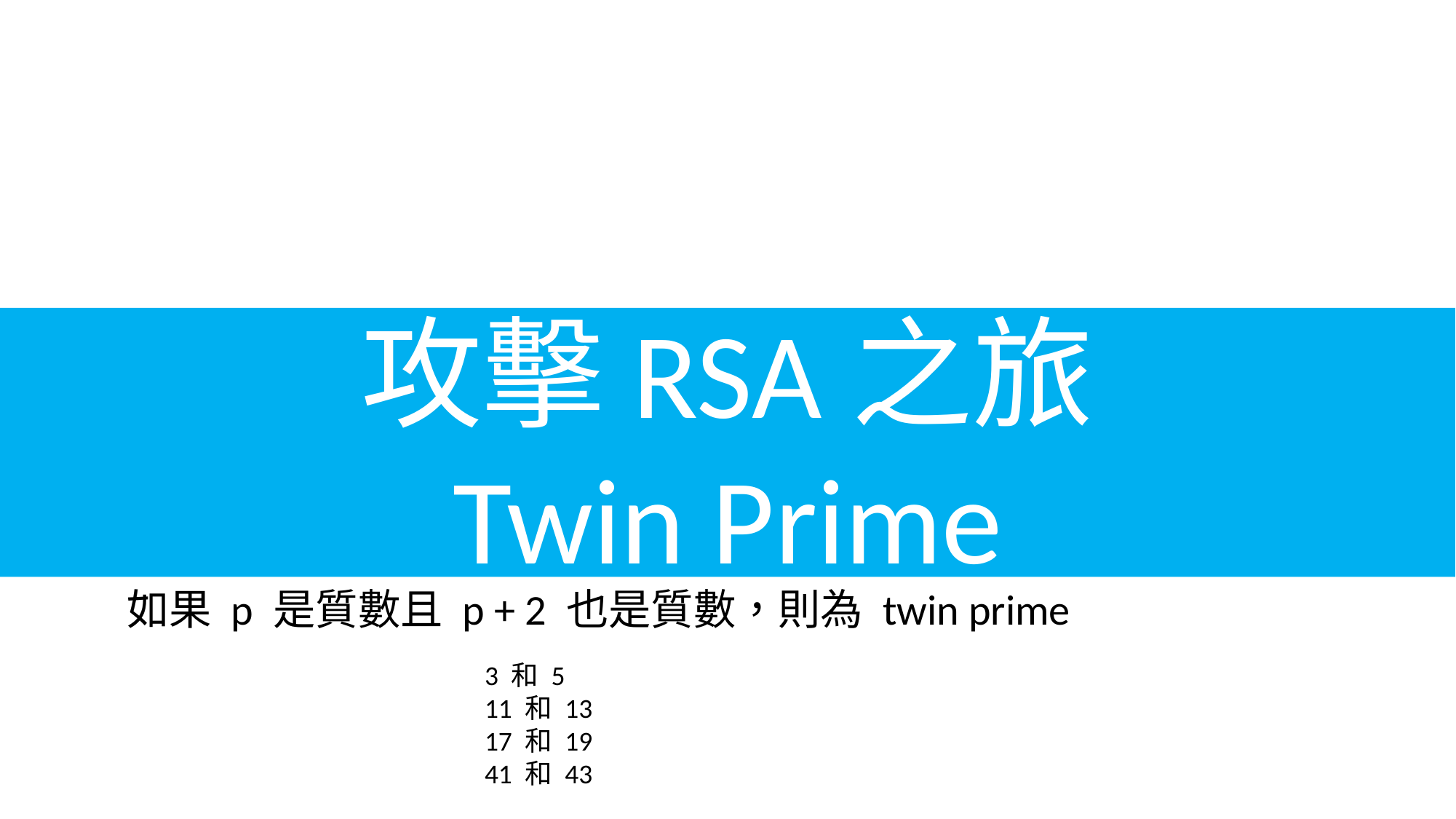

#
攻擊RSA之旅
Twin Prime
如果 p 是質數且 p + 2 也是質數，則為 twin prime
3 和 5
11 和 13
17 和 19
41 和 43